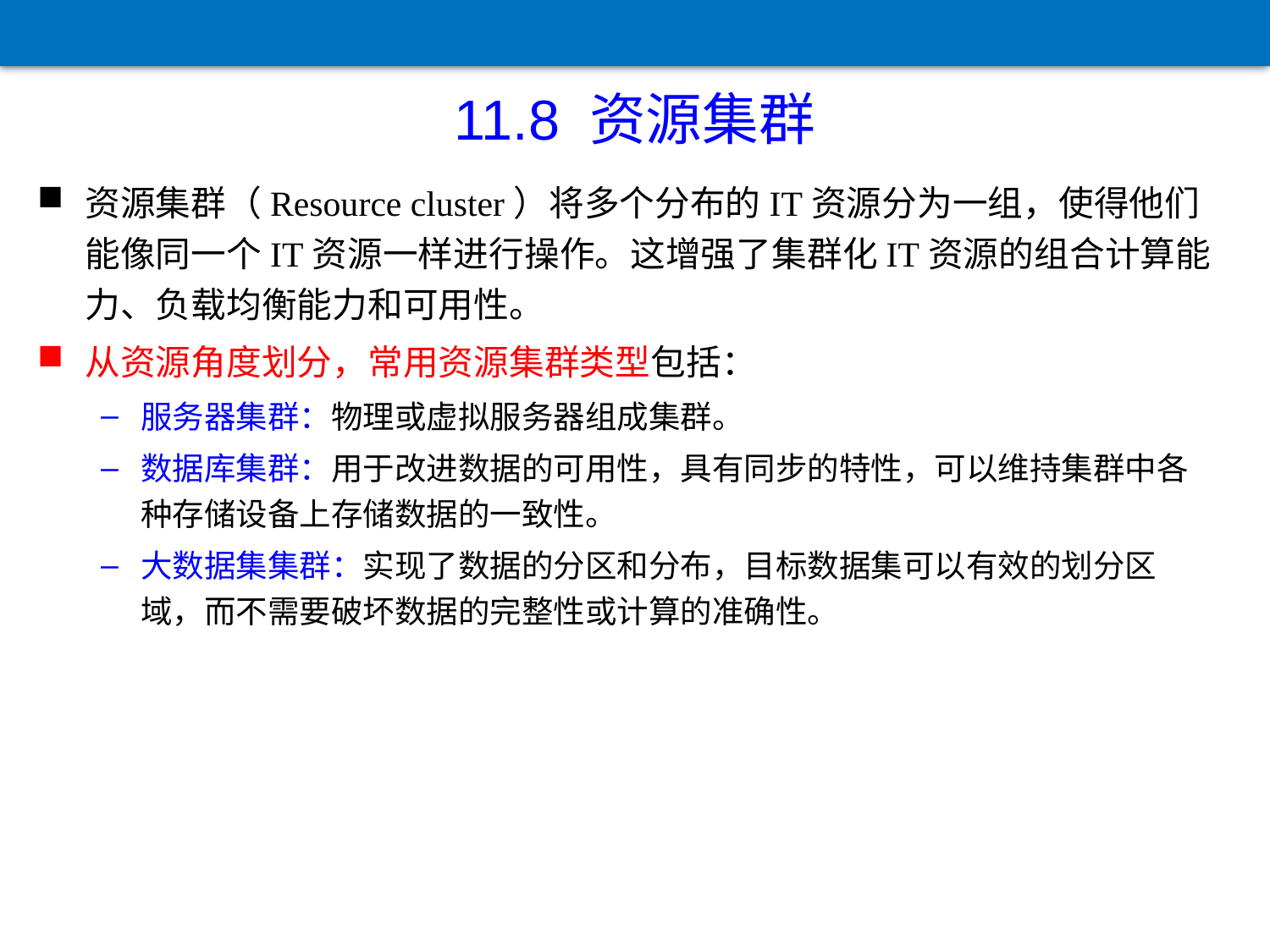

11.8 资源集群
资源集群（Resource cluster）将多个分布的IT资源分为一组，使得他们能像同一个IT资源一样进行操作。这增强了集群化IT资源的组合计算能力、负载均衡能力和可用性。
从资源角度划分，常用资源集群类型包括：
服务器集群：物理或虚拟服务器组成集群。
数据库集群：用于改进数据的可用性，具有同步的特性，可以维持集群中各种存储设备上存储数据的一致性。
大数据集集群：实现了数据的分区和分布，目标数据集可以有效的划分区域，而不需要破坏数据的完整性或计算的准确性。

20